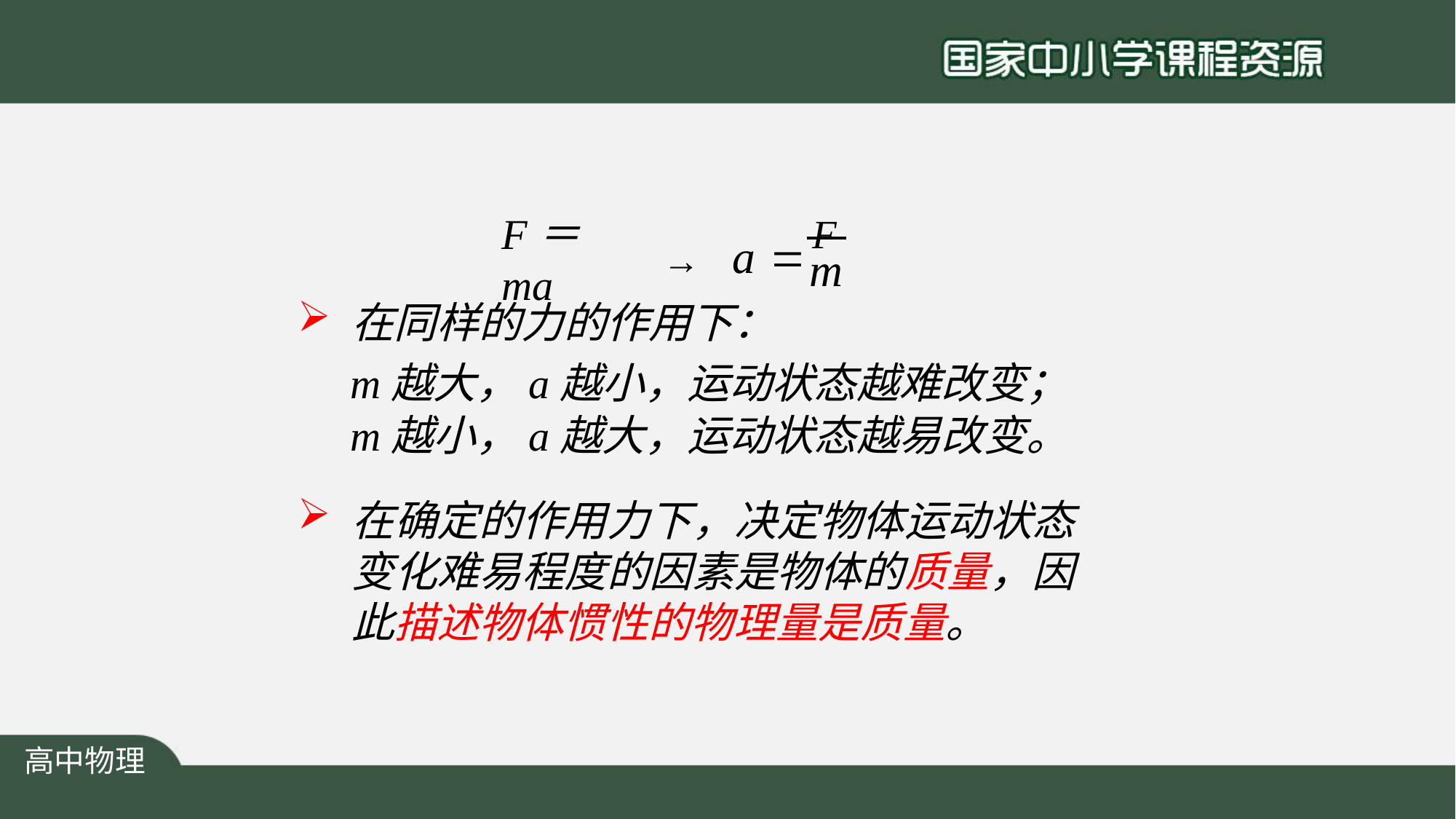

# →	a =	F
F＝ma

m
在同样的力的作用下：
m越大，a越小，运动状态越难改变；
m越小，a越大，运动状态越易改变。
在确定的作用力下，决定物体运动状态 变化难易程度的因素是物体的质量，因 此描述物体惯性的物理量是质量。
高中物理